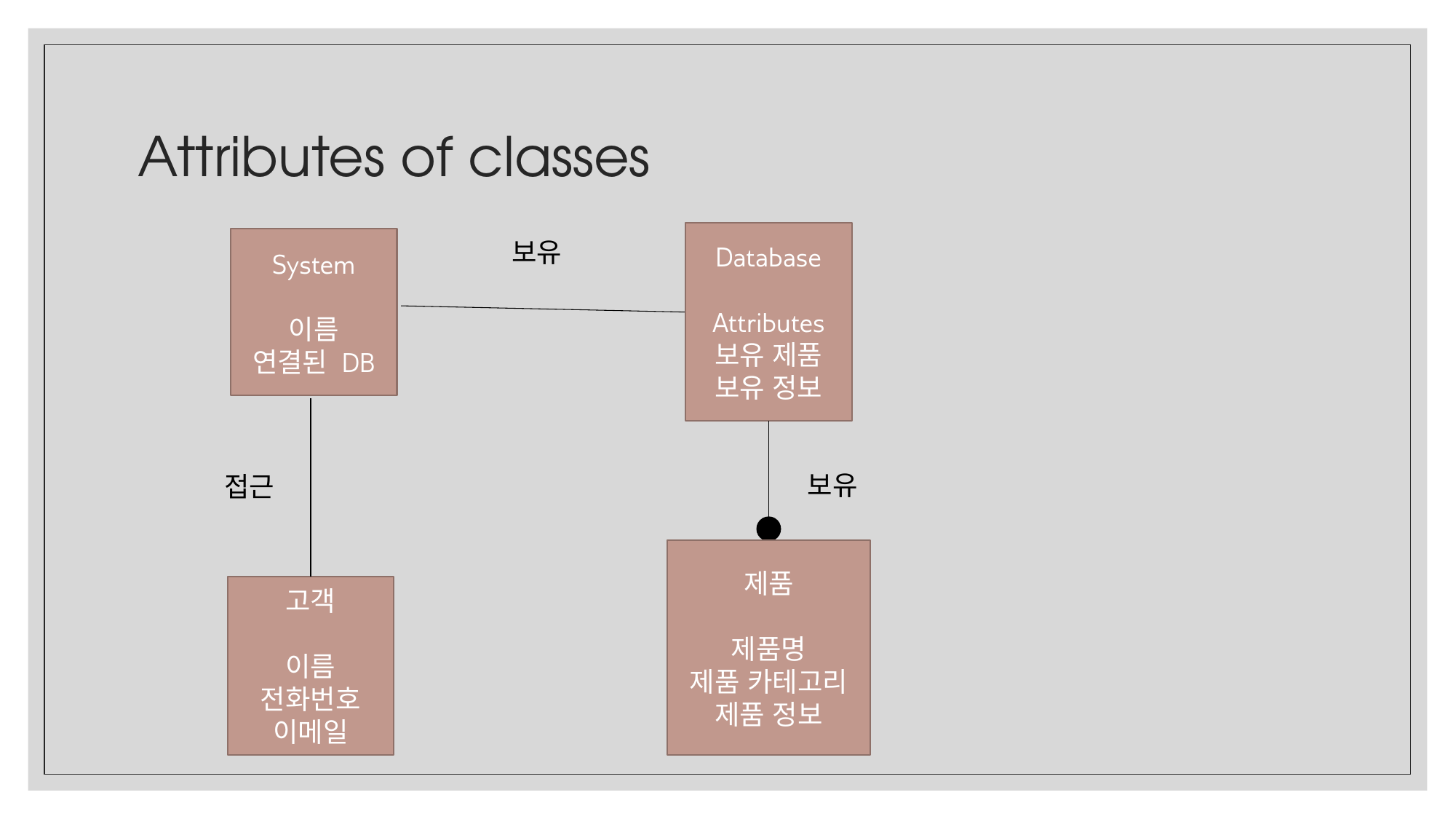

# Attributes of classes
Database

Attributes
보유 제품
보유 정보
System

이름
연결된 DB
보유
보유
접근

제품

제품명
제품 카테고리
제품 정보
고객

이름
전화번호
이메일